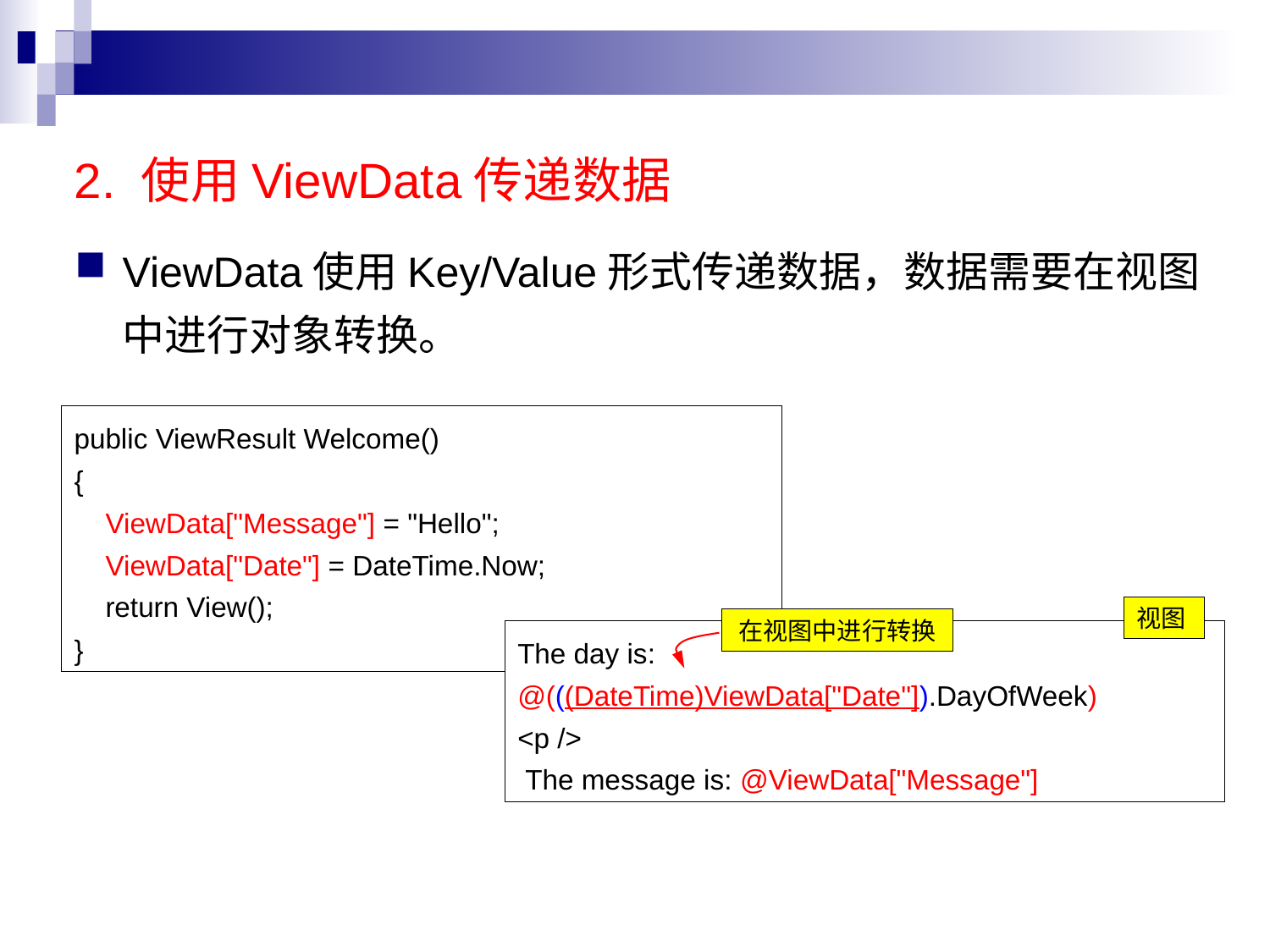

2. 使用ViewData传递数据
ViewData使用Key/Value形式传递数据，数据需要在视图中进行对象转换。
public ViewResult Welcome()
{
    ViewData["Message"] = "Hello";
    ViewData["Date"] = DateTime.Now;
    return View();
}
视图
在视图中进行转换
The day is: @(((DateTime)ViewData["Date"]).DayOfWeek)
<p />
 The message is: @ViewData["Message"]